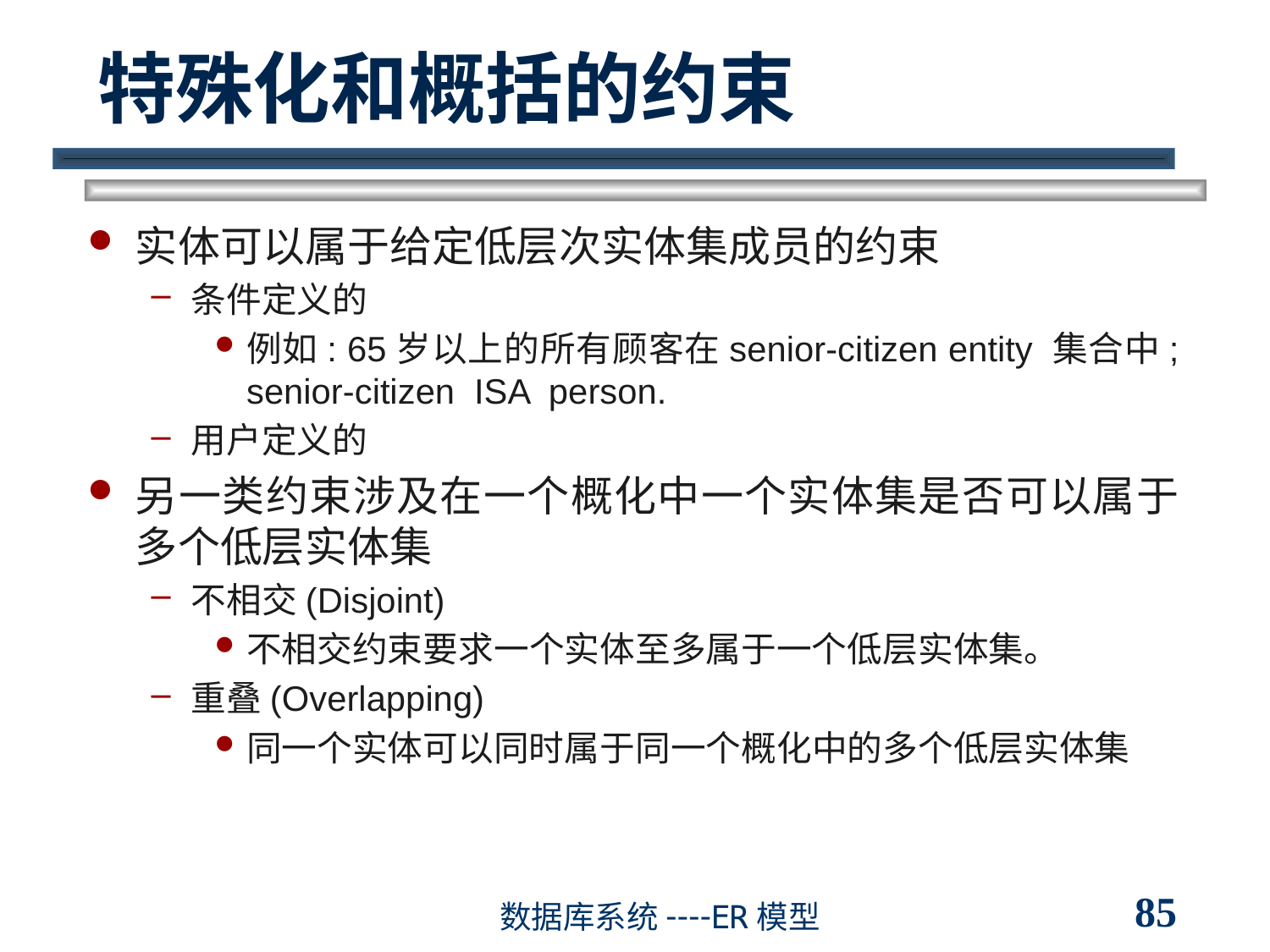

# 特殊化和概括的约束
实体可以属于给定低层次实体集成员的约束
条件定义的
例如: 65岁以上的所有顾客在senior-citizen entity 集合中; senior-citizen  ISA  person.
用户定义的
另一类约束涉及在一个概化中一个实体集是否可以属于多个低层实体集
不相交(Disjoint)
不相交约束要求一个实体至多属于一个低层实体集。
重叠(Overlapping)
同一个实体可以同时属于同一个概化中的多个低层实体集
85
数据库系统----ER模型